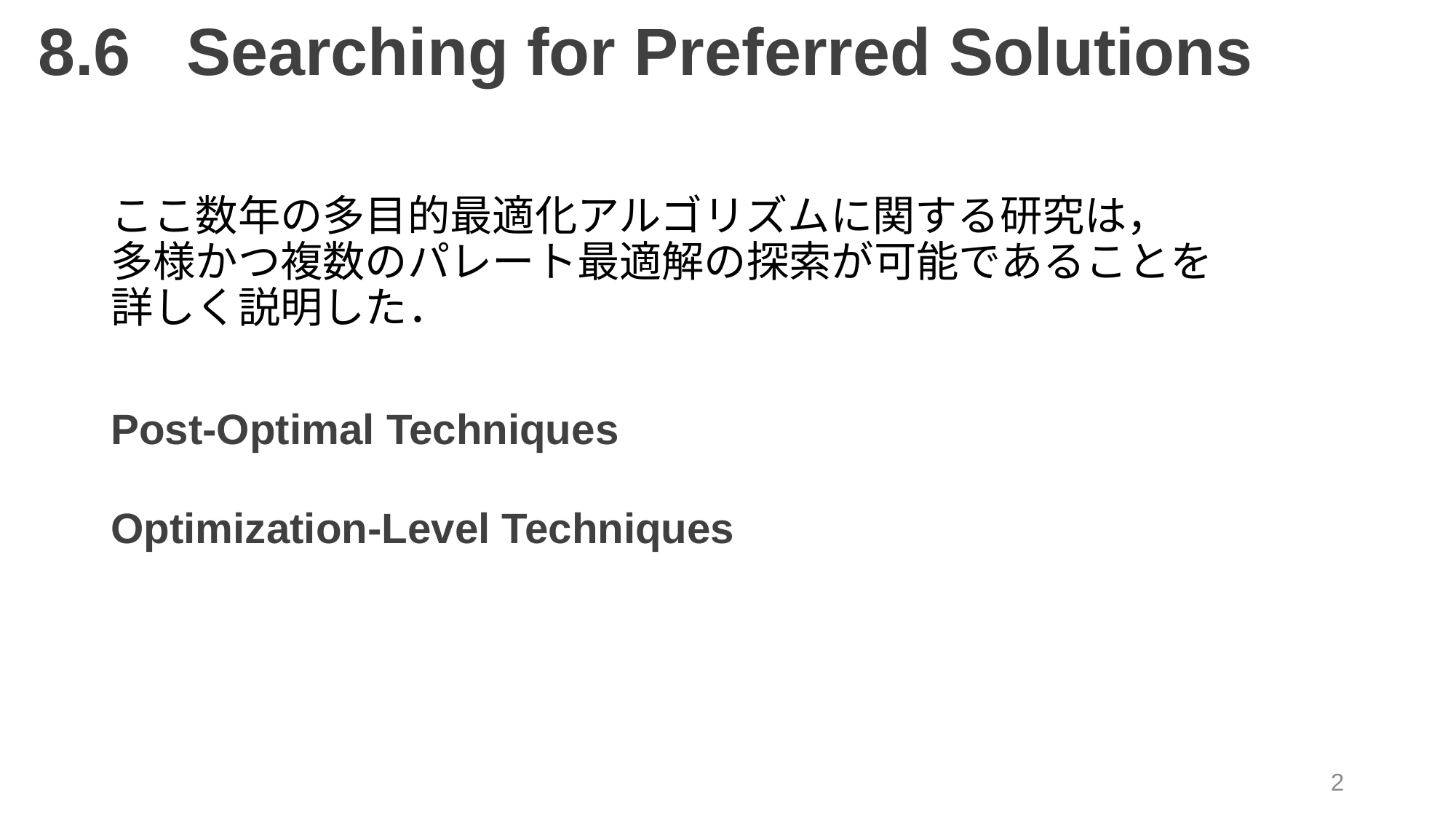

# 8.6   Searching for Preferred Solutions
ここ数年の多目的最適化アルゴリズムに関する研究は，
多様かつ複数のパレート最適解の探索が可能であることを
詳しく説明した．

Post-Optimal Techniques

Optimization-Level Techniques
2